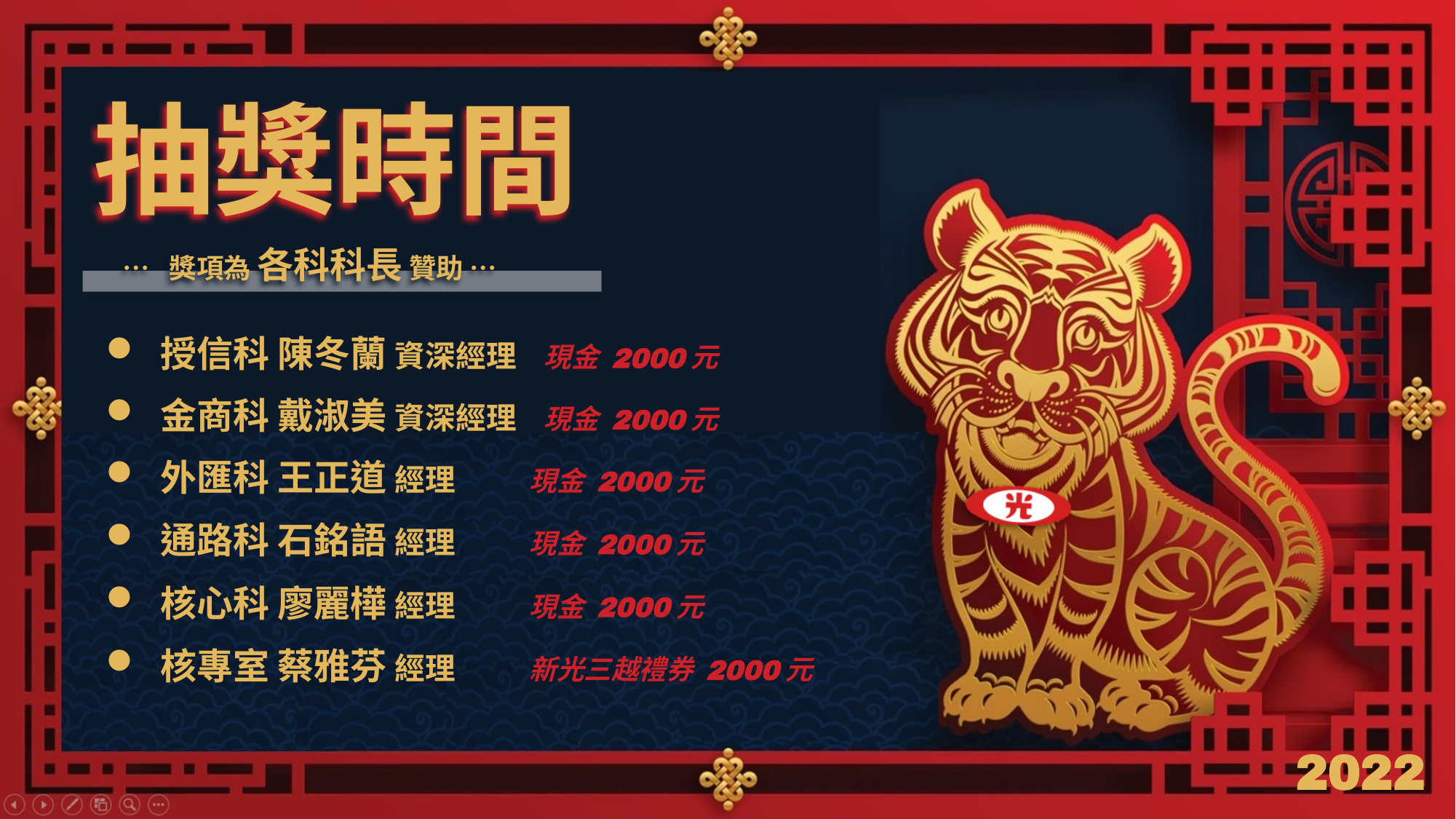

抽獎時間
…  獎項為 各科科長 贊助 …

授信科 陳冬蘭 資深經理    現金 2000元
金商科 戴淑美 資深經理    現金 2000元
外匯科 王正道 經理         現金 2000元
通路科 石銘語 經理         現金 2000元
核心科 廖麗樺 經理         現金 2000元
核專室 蔡雅芬 經理         新光三越禮券 2000元